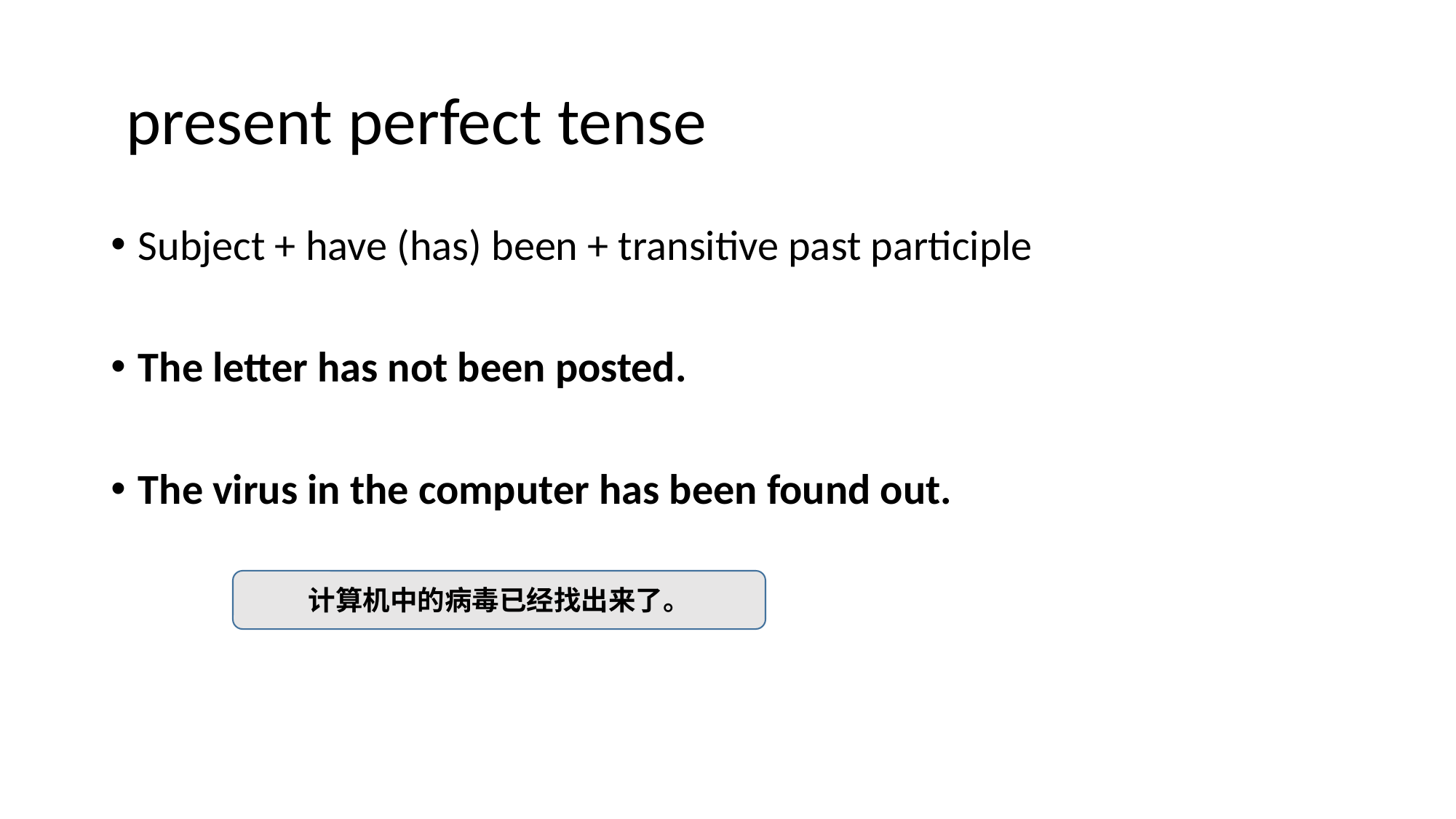

# present perfect tense
Subject + have (has) been + transitive past participle

The letter has not been posted.

The virus in the computer has been found out.
计算机中的病毒已经找出来了。